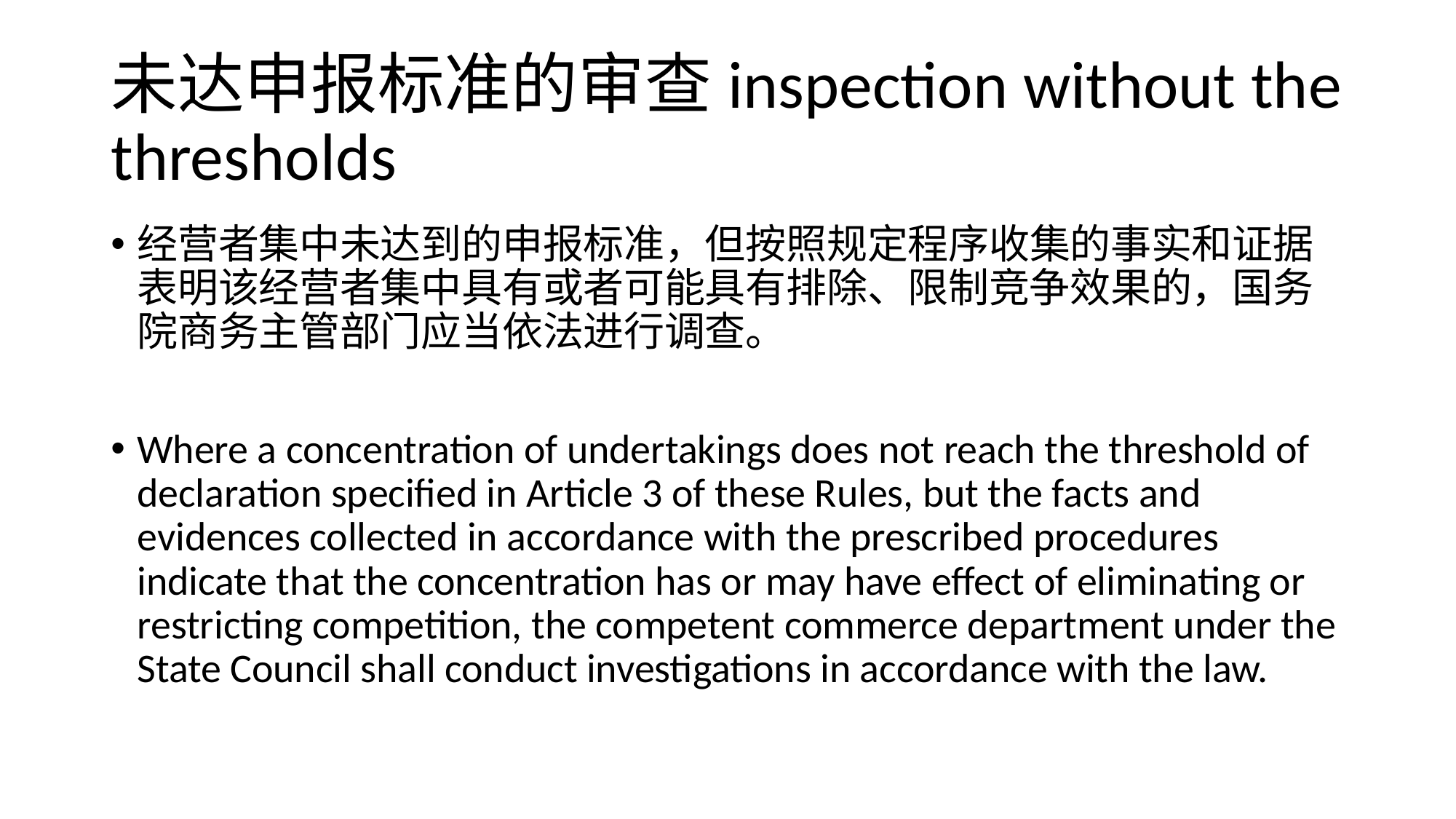

# 未达申报标准的审查inspection without the thresholds
经营者集中未达到的申报标准，但按照规定程序收集的事实和证据表明该经营者集中具有或者可能具有排除、限制竞争效果的，国务院商务主管部门应当依法进行调查。

Where a concentration of undertakings does not reach the threshold of declaration specified in Article 3 of these Rules, but the facts and evidences collected in accordance with the prescribed procedures indicate that the concentration has or may have effect of eliminating or restricting competition, the competent commerce department under the State Council shall conduct investigations in accordance with the law.